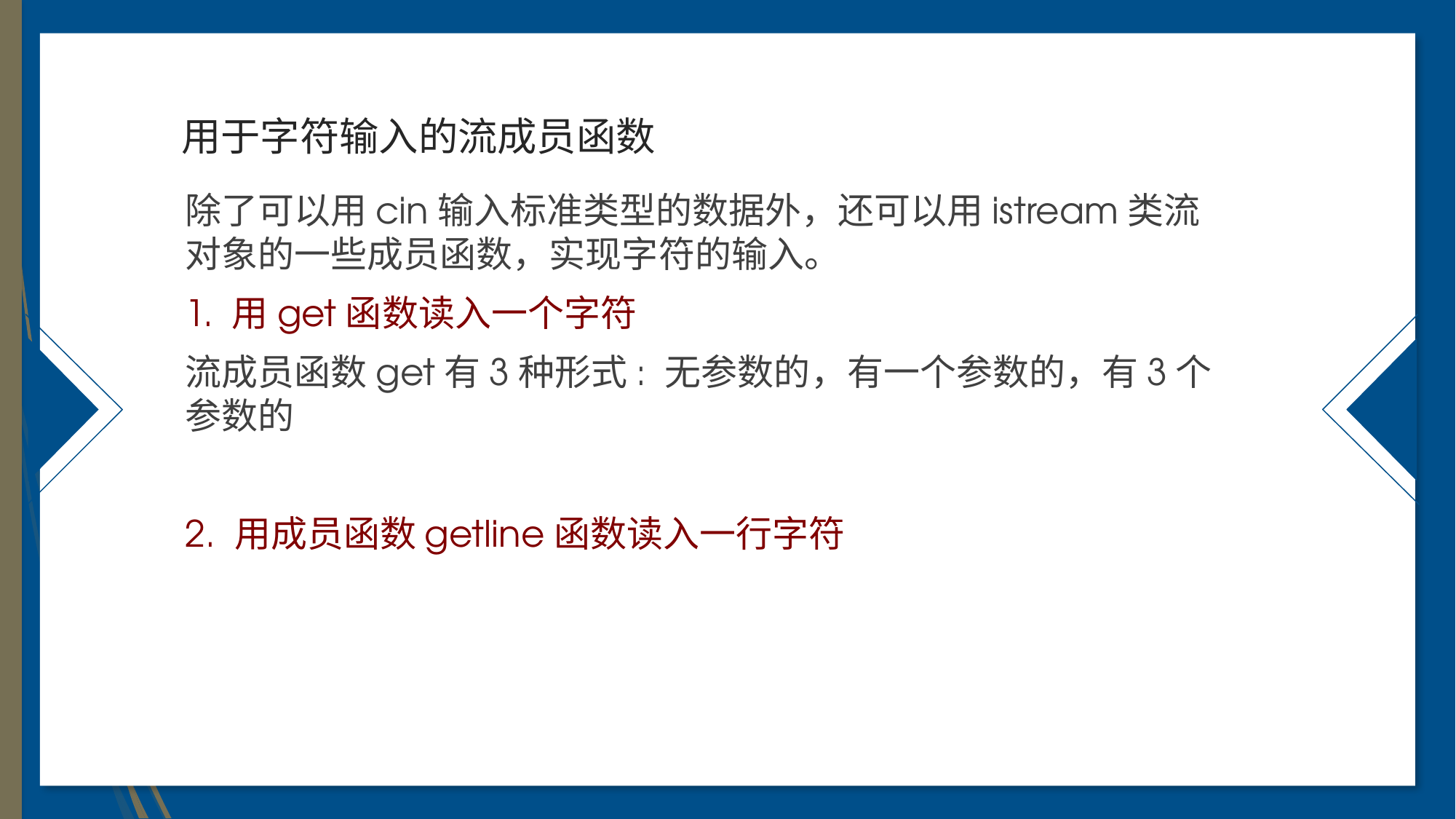

用于字符输入的流成员函数
除了可以用cin输入标准类型的数据外，还可以用istream类流对象的一些成员函数，实现字符的输入。
1. 用get函数读入一个字符
流成员函数get有3种形式: 无参数的，有一个参数的，有3个参数的

2. 用成员函数getline函数读入一行字符